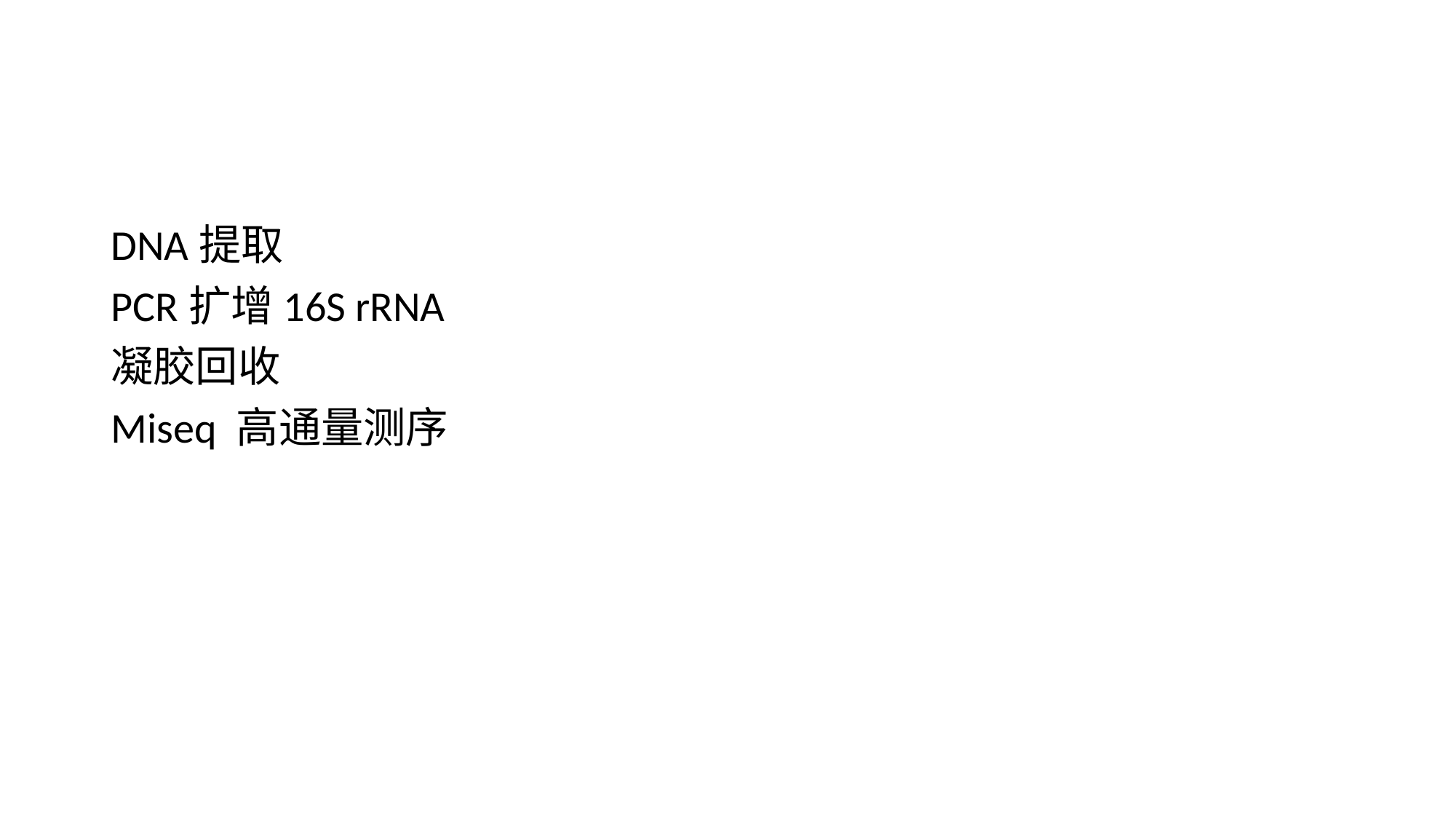

#
DNA提取
PCR扩增16S rRNA
凝胶回收
Miseq 高通量测序